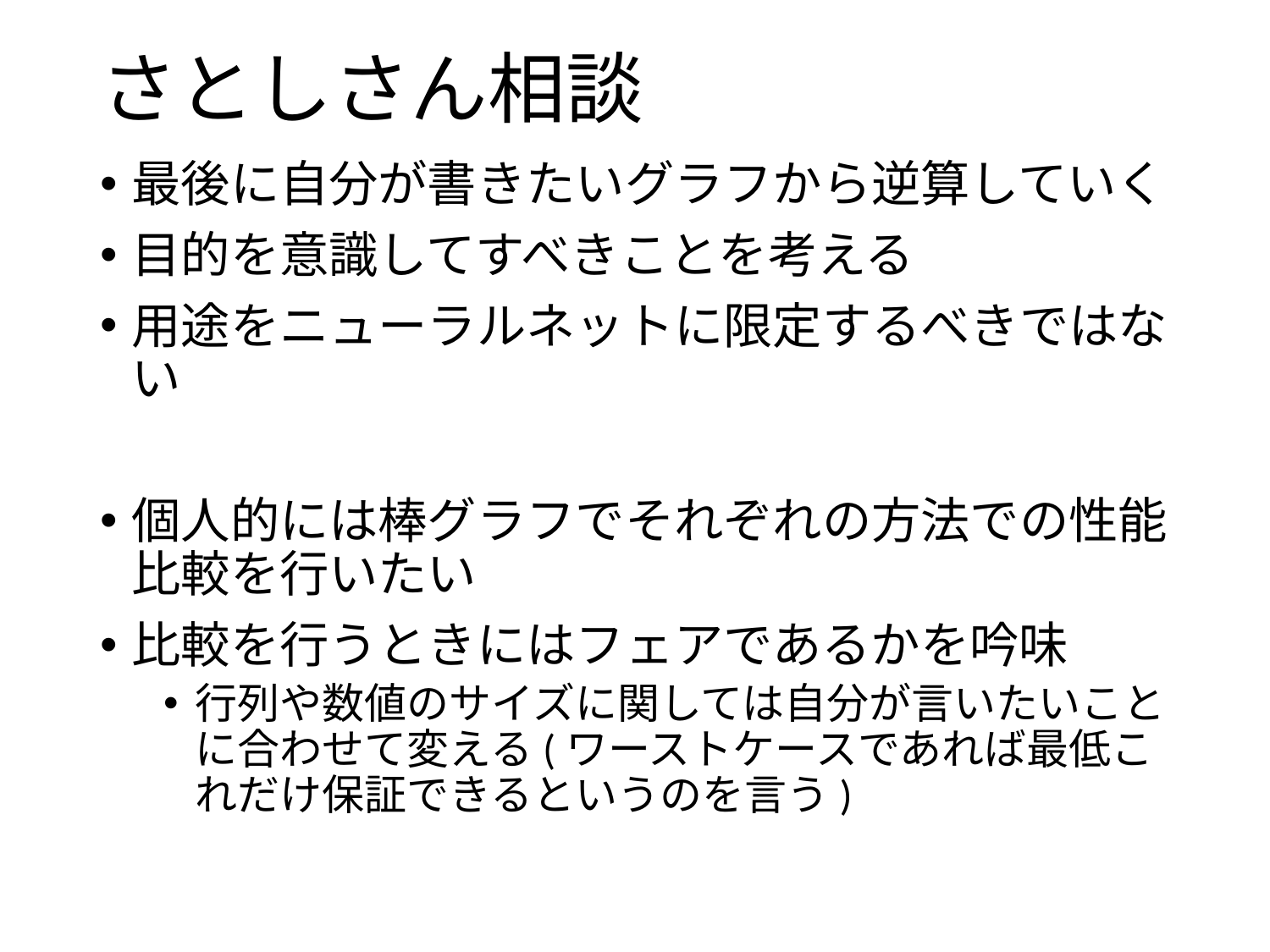

# さとしさん相談
最後に自分が書きたいグラフから逆算していく
目的を意識してすべきことを考える
用途をニューラルネットに限定するべきではない

個人的には棒グラフでそれぞれの方法での性能比較を行いたい
比較を行うときにはフェアであるかを吟味
行列や数値のサイズに関しては自分が言いたいことに合わせて変える(ワーストケースであれば最低これだけ保証できるというのを言う)